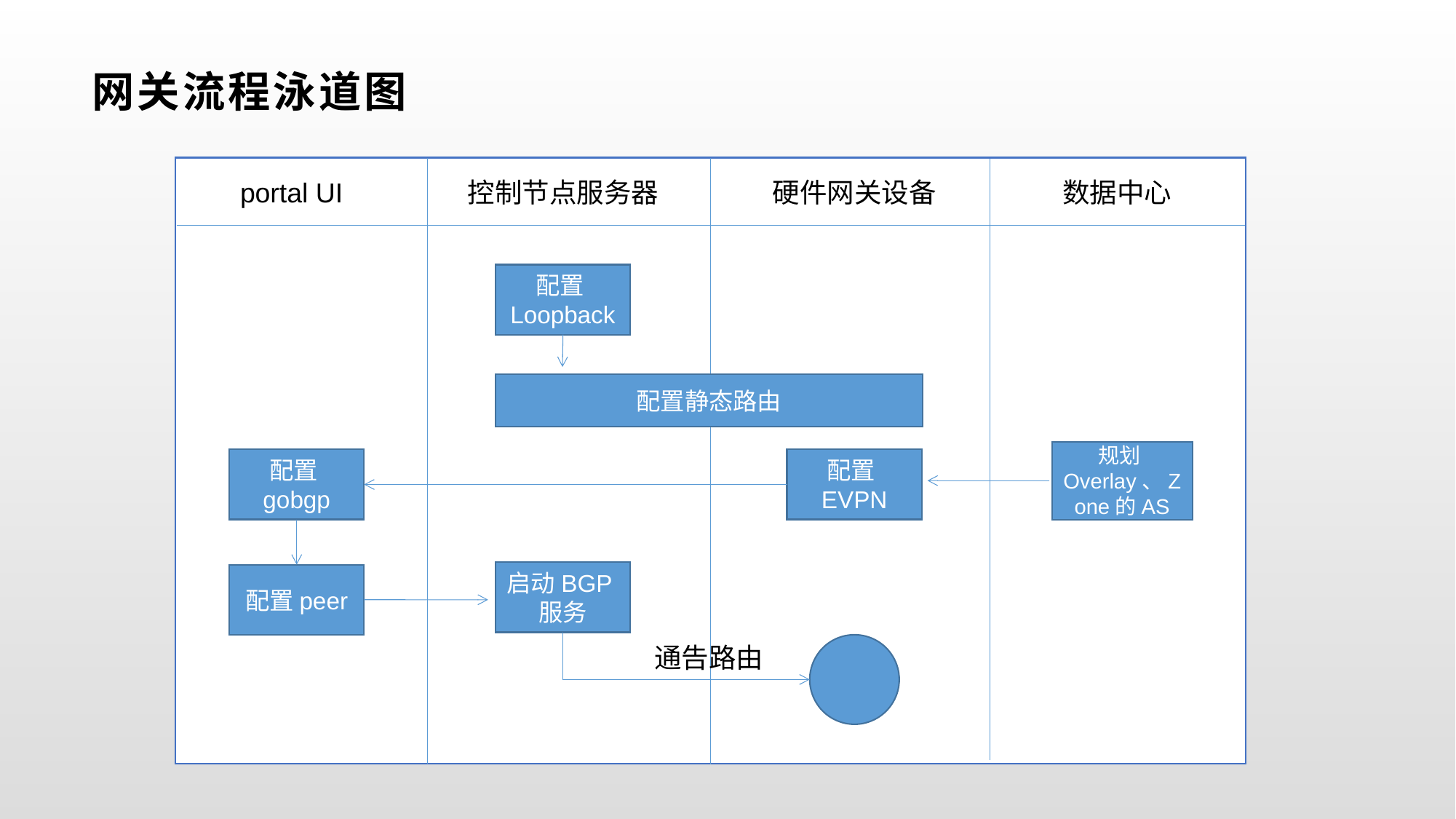

# 网关流程泳道图

portal UI
控制节点服务器
硬件网关设备
数据中心
配置Loopback
配置静态路由
规划Overlay、Zone的AS
配置gobgp
配置EVPN
启动BGP服务
配置peer

通告路由